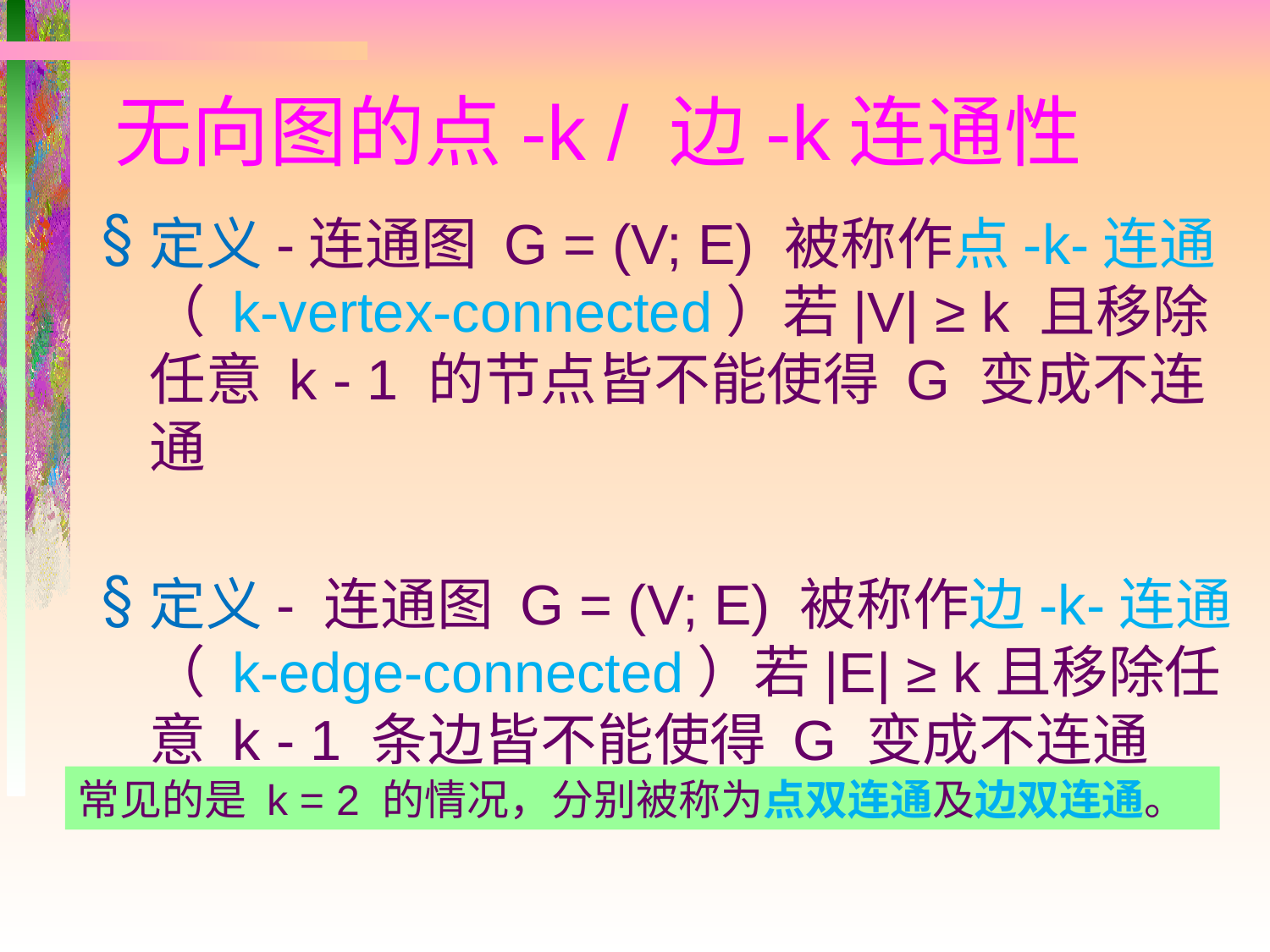

# 无向图的点-k / 边-k连通性
定义-连通图 G = (V; E) 被称作点-k-连通（ k-vertex-connected）若|V| ≥ k 且移除任意 k - 1 的节点皆不能使得 G 变成不连通

定义- 连通图 G = (V; E) 被称作边-k-连通（ k-edge-connected）若|E| ≥ k且移除任意 k - 1 条边皆不能使得 G 变成不连通
常见的是 k = 2 的情况，分别被称为点双连通及边双连通。